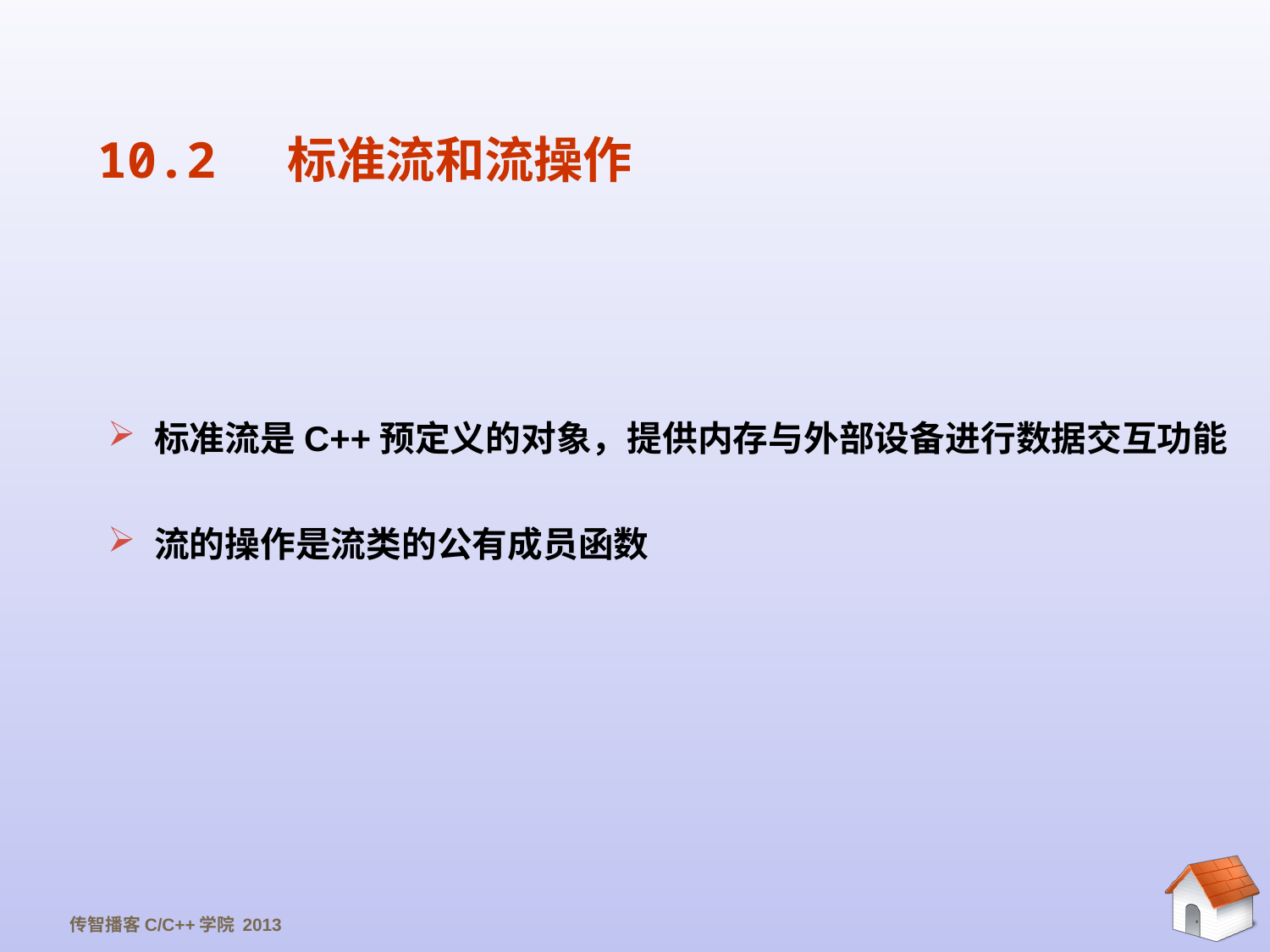

# 10.2  标准流和流操作
 标准流是C++预定义的对象，提供内存与外部设备进行数据交互功能
 流的操作是流类的公有成员函数